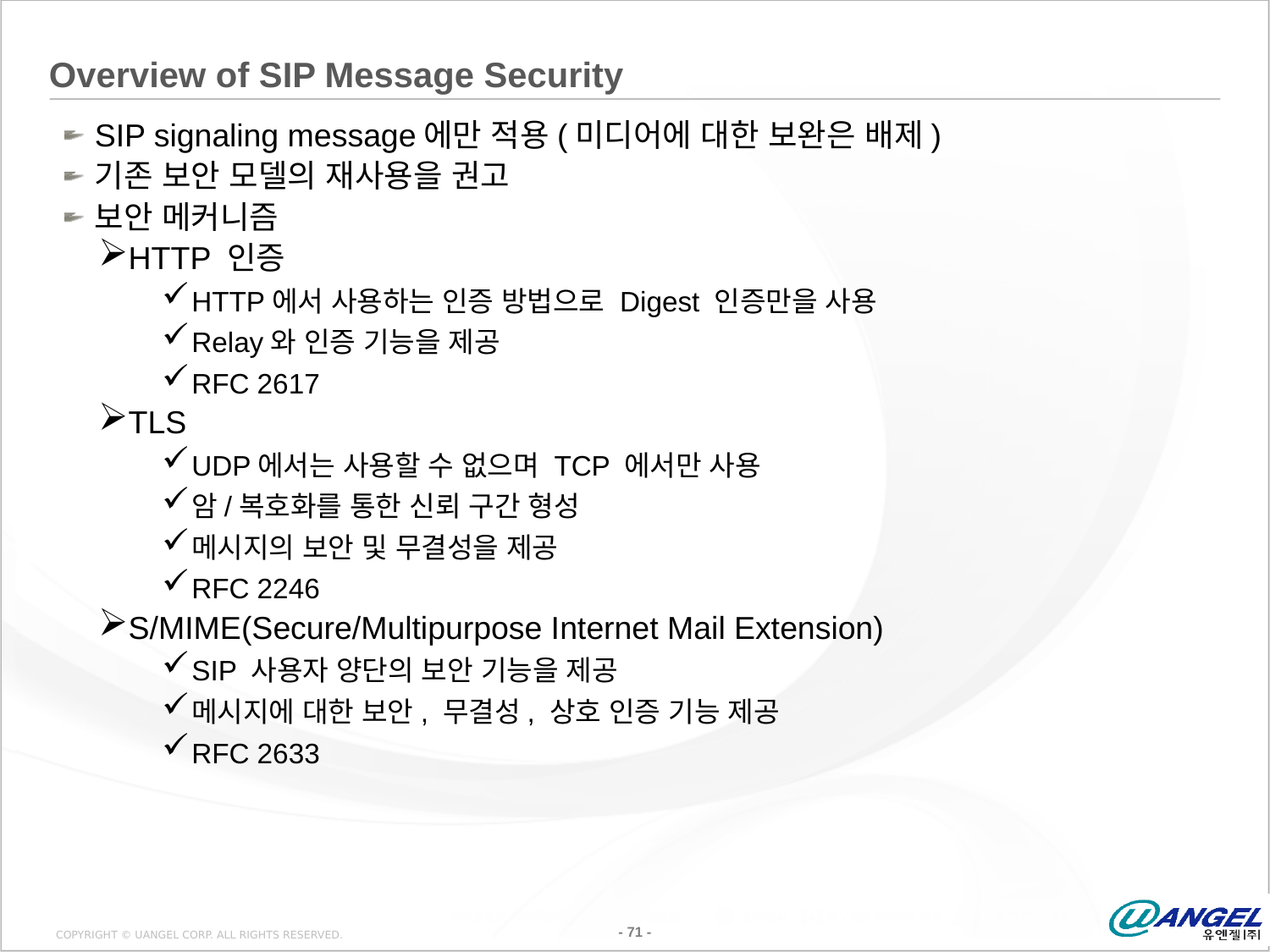

# Overview of SIP Message Security
SIP signaling message에만 적용(미디어에 대한 보완은 배제)
기존 보안 모델의 재사용을 권고
보안 메커니즘
HTTP 인증
HTTP에서 사용하는 인증 방법으로 Digest 인증만을 사용
Relay와 인증 기능을 제공
RFC 2617
TLS
UDP에서는 사용할 수 없으며 TCP 에서만 사용
암/복호화를 통한 신뢰 구간 형성
메시지의 보안 및 무결성을 제공
RFC 2246
S/MIME(Secure/Multipurpose Internet Mail Extension)
SIP 사용자 양단의 보안 기능을 제공
메시지에 대한 보안, 무결성, 상호 인증 기능 제공
RFC 2633